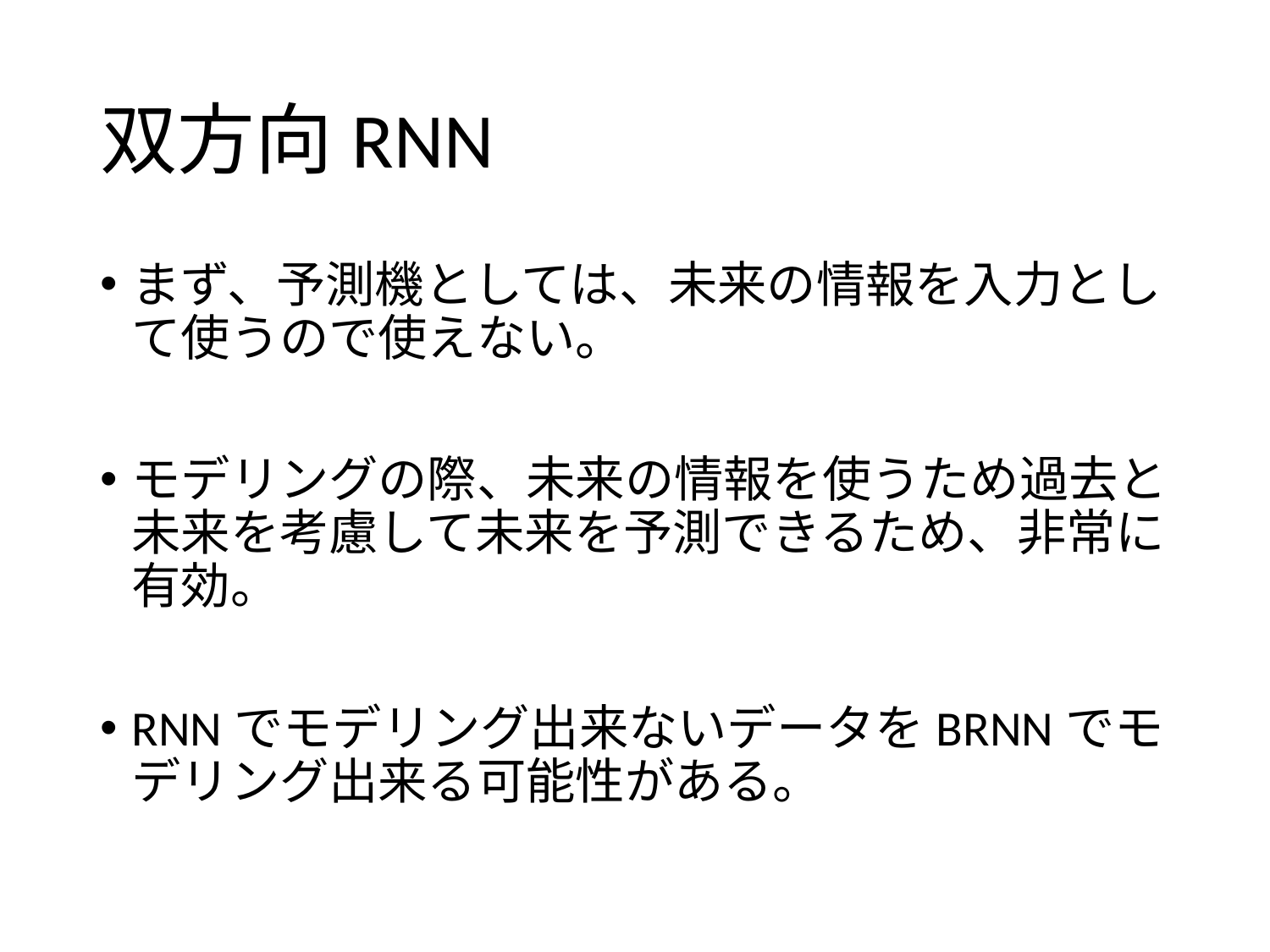

# 双方向RNN
まず、予測機としては、未来の情報を入力として使うので使えない。

モデリングの際、未来の情報を使うため過去と未来を考慮して未来を予測できるため、非常に有効。

RNNでモデリング出来ないデータをBRNNでモデリング出来る可能性がある。